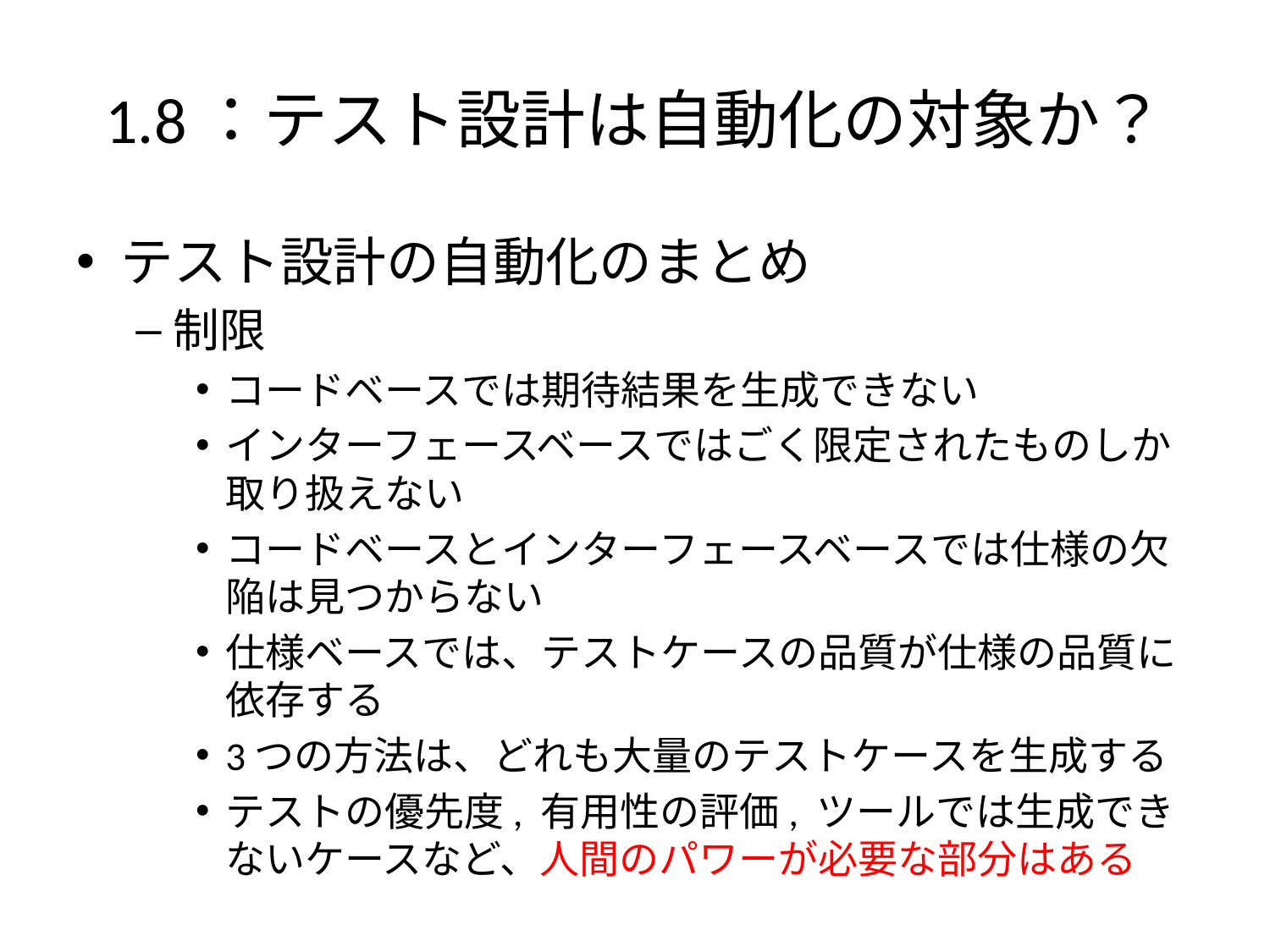

# 1.8：テスト設計は自動化の対象か？
テスト設計の自動化のまとめ
制限
コードベースでは期待結果を生成できない
インターフェースベースではごく限定されたものしか取り扱えない
コードベースとインターフェースベースでは仕様の欠陥は見つからない
仕様ベースでは、テストケースの品質が仕様の品質に依存する
3つの方法は、どれも大量のテストケースを生成する
テストの優先度, 有用性の評価, ツールでは生成できないケースなど、人間のパワーが必要な部分はある